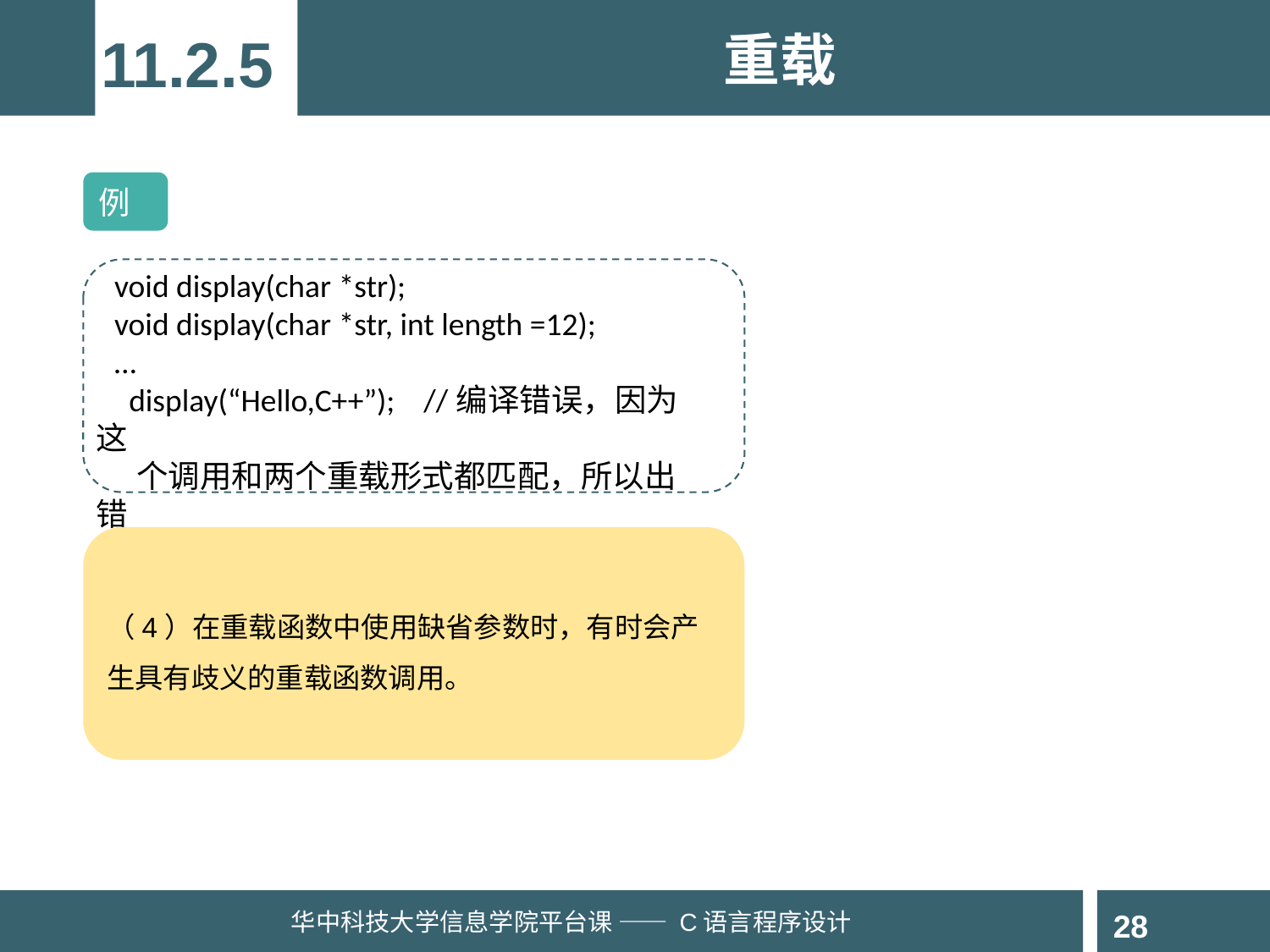

11.2.5
重载
例

void display(char *str);
void display(char *str, int length =12);
…
  display(“Hello,C++”);    //编译错误，因为这
  个调用和两个重载形式都匹配，所以出错
（4）在重载函数中使用缺省参数时，有时会产生具有歧义的重载函数调用。